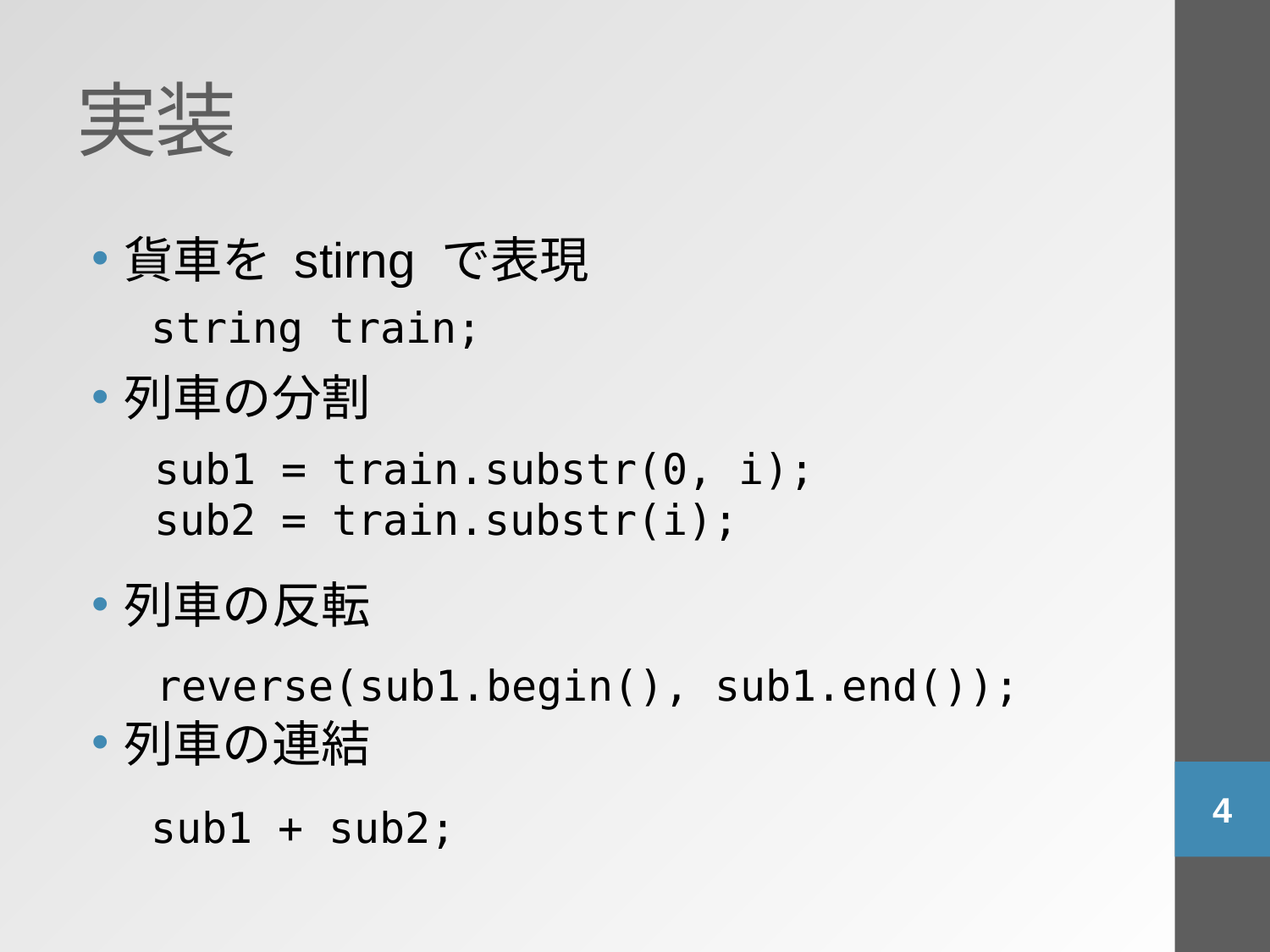

# 実装
貨車を stirng で表現

列車の分割

列車の反転

列車の連結

string train;
sub1 = train.substr(0, i);
sub2 = train.substr(i);
reverse(sub1.begin(), sub1.end());
sub1 + sub2;